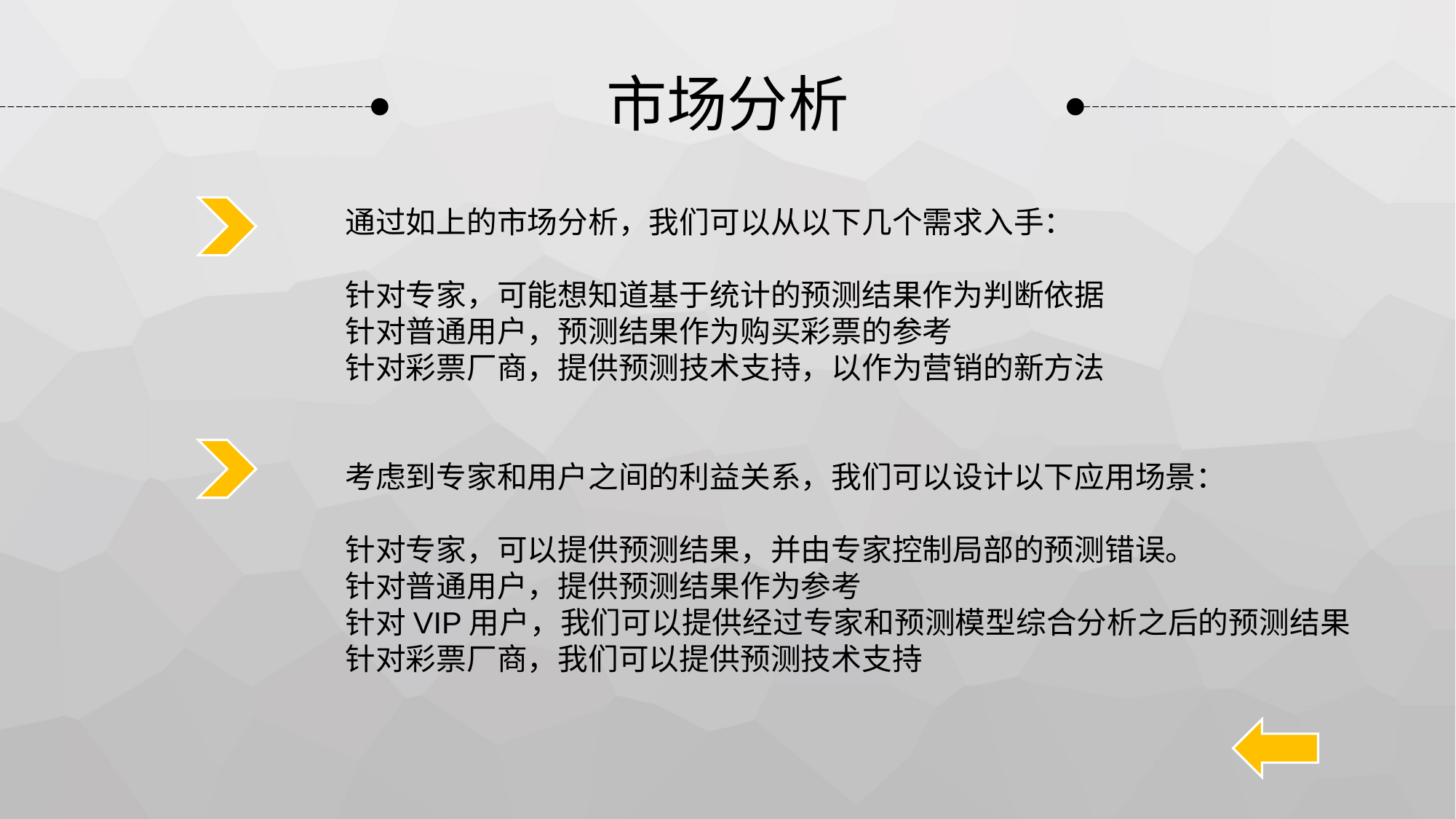

# 市场分析

通过如上的市场分析，我们可以从以下几个需求入手：
针对专家，可能想知道基于统计的预测结果作为判断依据
针对普通用户，预测结果作为购买彩票的参考
针对彩票厂商，提供预测技术支持，以作为营销的新方法

考虑到专家和用户之间的利益关系，我们可以设计以下应用场景：
针对专家，可以提供预测结果，并由专家控制局部的预测错误。
针对普通用户，提供预测结果作为参考
针对VIP用户，我们可以提供经过专家和预测模型综合分析之后的预测结果
针对彩票厂商，我们可以提供预测技术支持